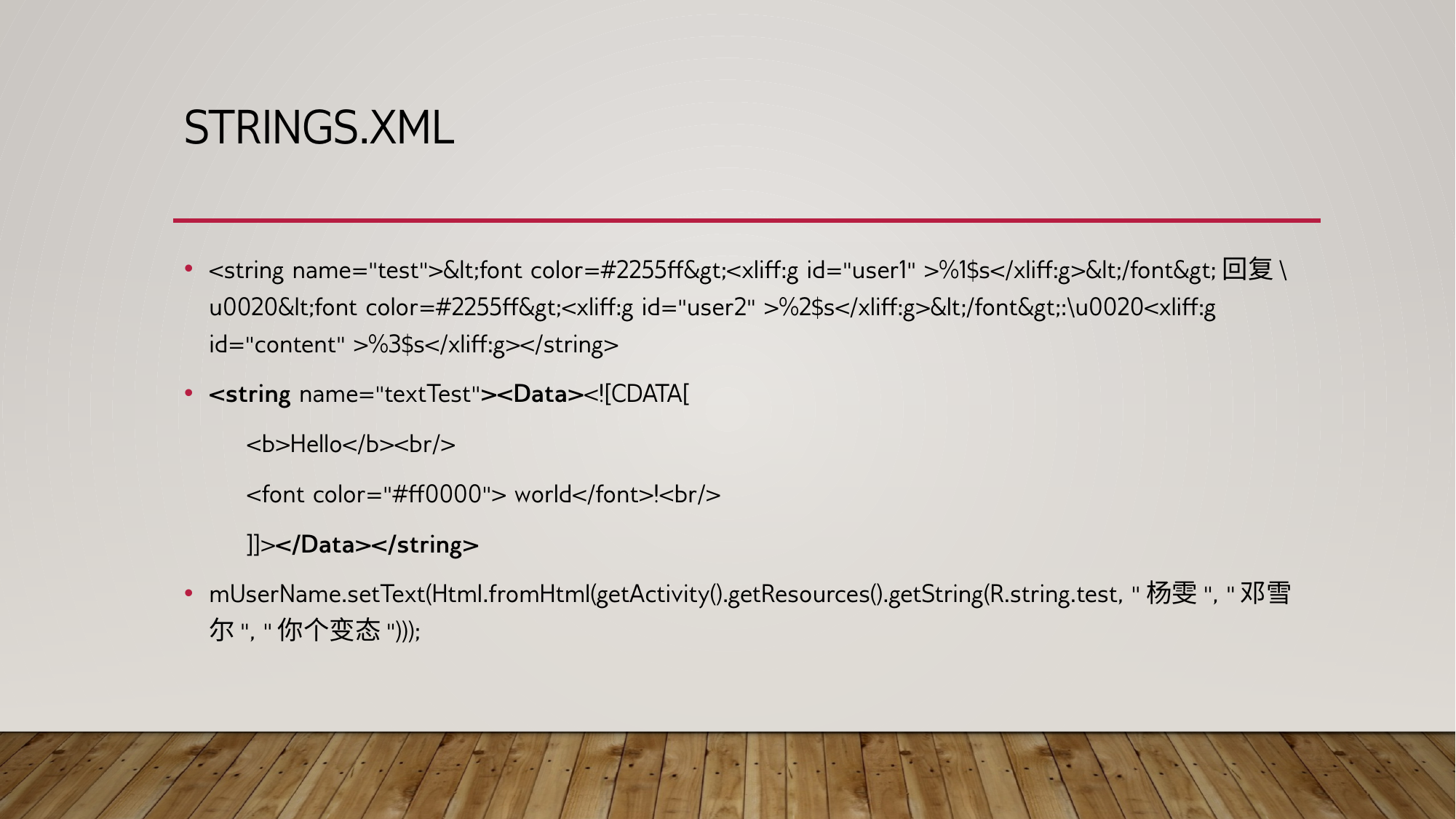

# Strings.xml
<string name="test">&lt;font color=#2255ff&gt;<xliff:g id="user1" >%1$s</xliff:g>&lt;/font&gt;回复\u0020&lt;font color=#2255ff&gt;<xliff:g id="user2" >%2$s</xliff:g>&lt;/font&gt;:\u0020<xliff:g id="content" >%3$s</xliff:g></string>
<string name="textTest"><Data><![CDATA[
        <b>Hello</b><br/>
        <font color="#ff0000"> world</font>!<br/>
        ]]></Data></string>
mUserName.setText(Html.fromHtml(getActivity().getResources().getString(R.string.test, "杨雯", "邓雪尔", "你个变态")));